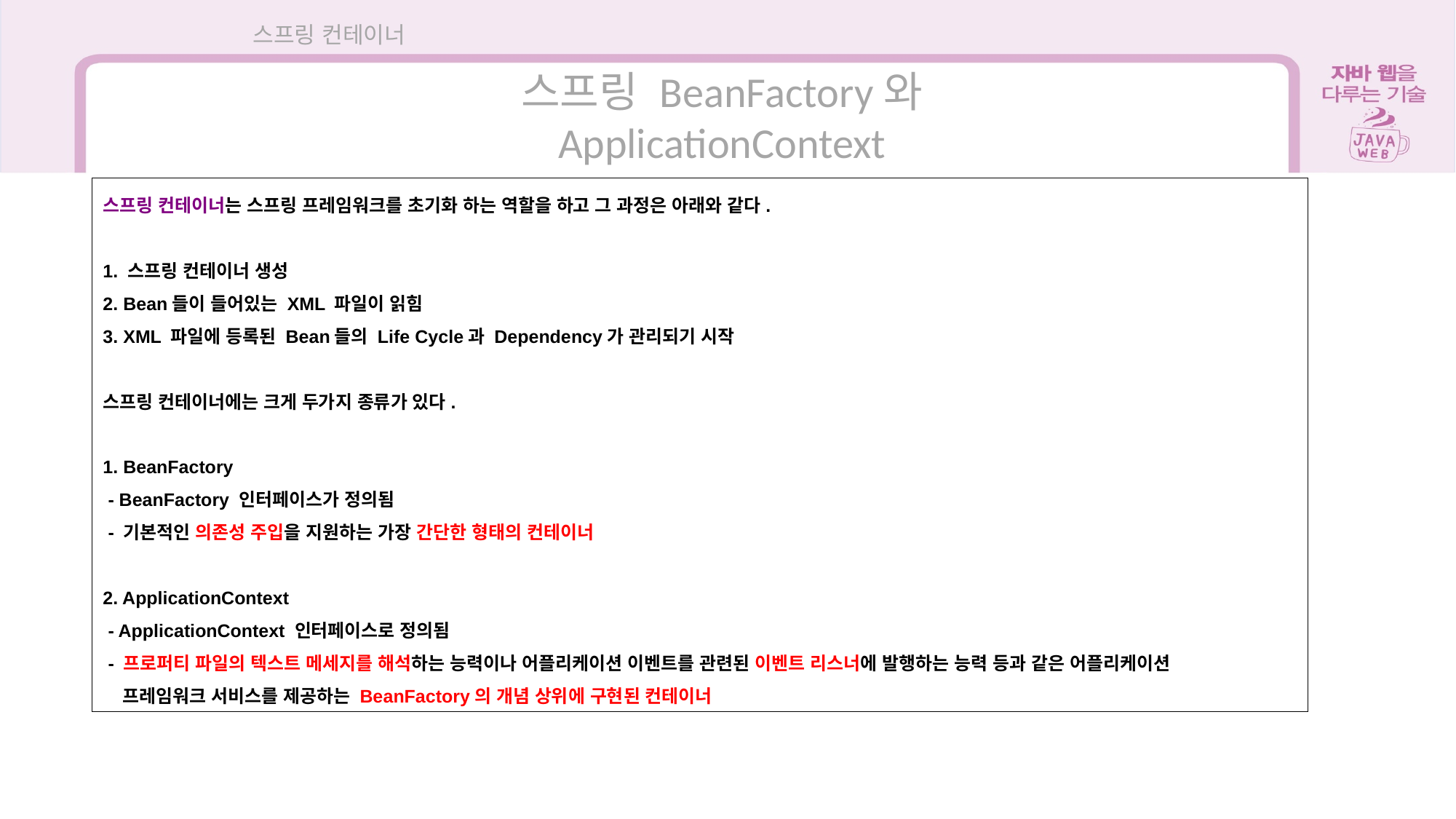

스프링 컨테이너
스프링 BeanFactory와 ApplicationContext
스프링 컨테이너는 스프링 프레임워크를 초기화 하는 역할을 하고 그 과정은 아래와 같다.

1. 스프링 컨테이너 생성
2. Bean들이 들어있는 XML 파일이 읽힘
3. XML 파일에 등록된 Bean들의 Life Cycle과 Dependency가 관리되기 시작

스프링 컨테이너에는 크게 두가지 종류가 있다.

1. BeanFactory
 - BeanFactory 인터페이스가 정의됨
 - 기본적인 의존성 주입을 지원하는 가장 간단한 형태의 컨테이너

2. ApplicationContext
 - ApplicationContext 인터페이스로 정의됨
 - 프로퍼티 파일의 텍스트 메세지를 해석하는 능력이나 어플리케이션 이벤트를 관련된 이벤트 리스너에 발행하는 능력 등과 같은 어플리케이션
   프레임워크 서비스를 제공하는 BeanFactory의 개념 상위에 구현된 컨테이너